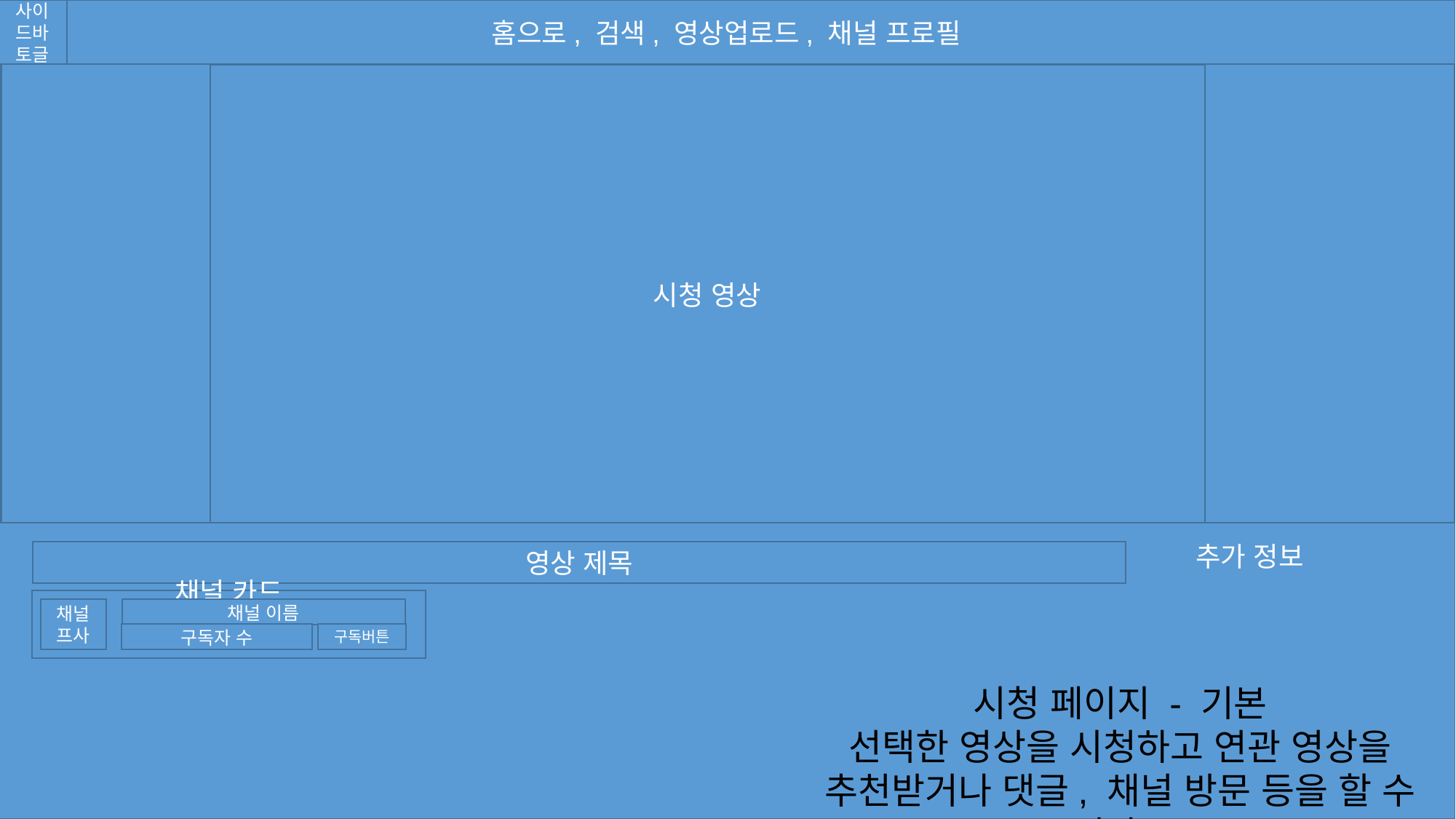

홈으로, 검색, 영상업로드, 채널 프로필
사이드바 토글

시청 영상
                                                                                                                                        추가 정보

영상 제목
채널 카드

채널프사
채널 이름
구독버튼
구독자 수
시청 페이지 - 기본
선택한 영상을 시청하고 연관 영상을 추천받거나 댓글, 채널 방문 등을 할 수 있다.